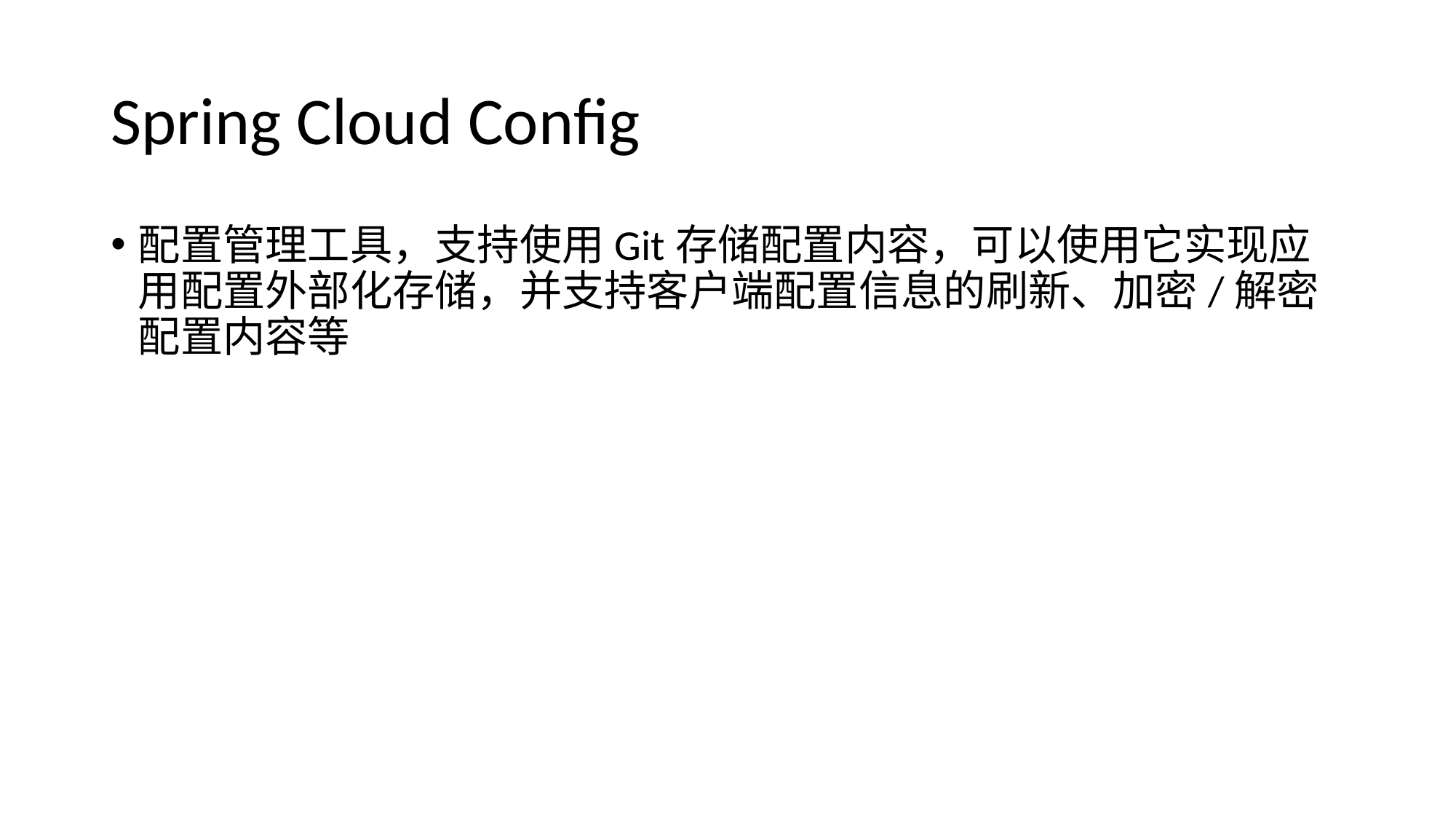

# Spring Cloud Config
配置管理工具，支持使用Git存储配置内容，可以使用它实现应用配置外部化存储，并支持客户端配置信息的刷新、加密/解密配置内容等